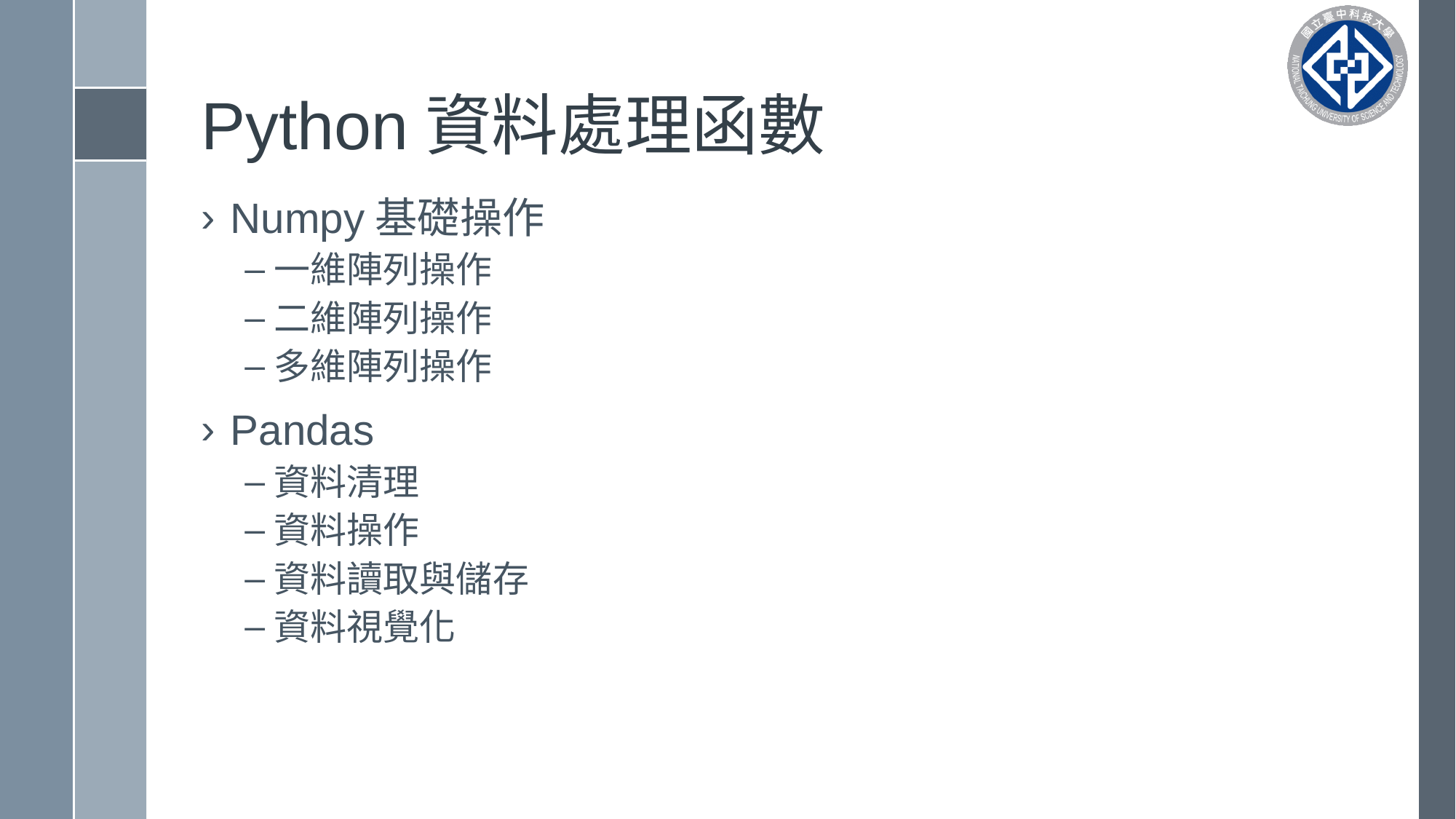

# Python資料處理函數
Numpy基礎操作
一維陣列操作
二維陣列操作
多維陣列操作
Pandas
資料清理
資料操作
資料讀取與儲存
資料視覺化